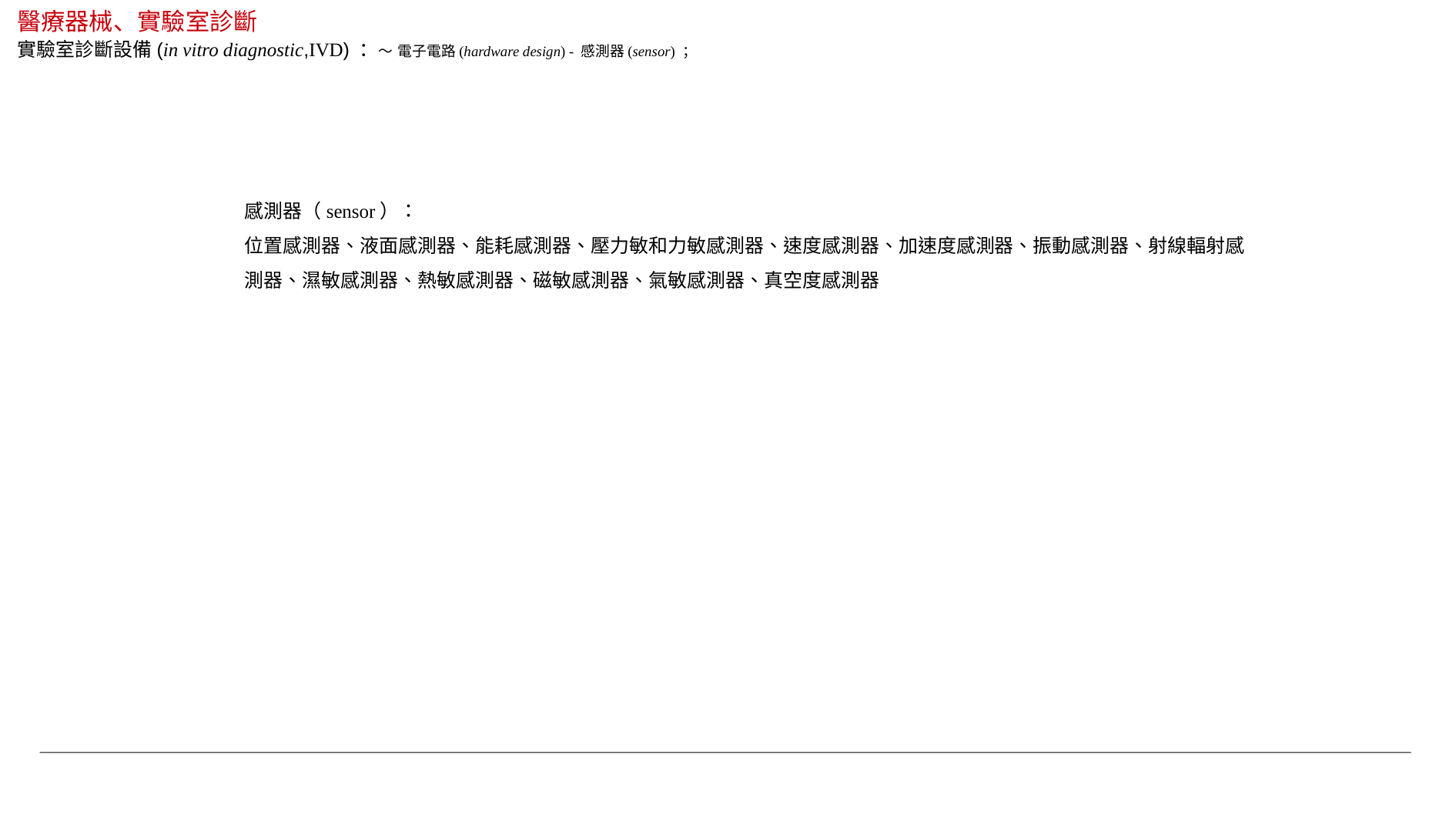

醫療器械、實驗室診斷
實驗室診斷設備(in vitro diagnostic,IVD) ：～ 電子電路(hardware design) - 感測器(sensor) ；
感測器（sensor）：
位置感測器、液面感測器、能耗感測器、壓力敏和力敏感測器、速度感測器、加速度感測器、振動感測器、射線輻射感測器、濕敏感測器、熱敏感測器、磁敏感測器、氣敏感測器、真空度感測器